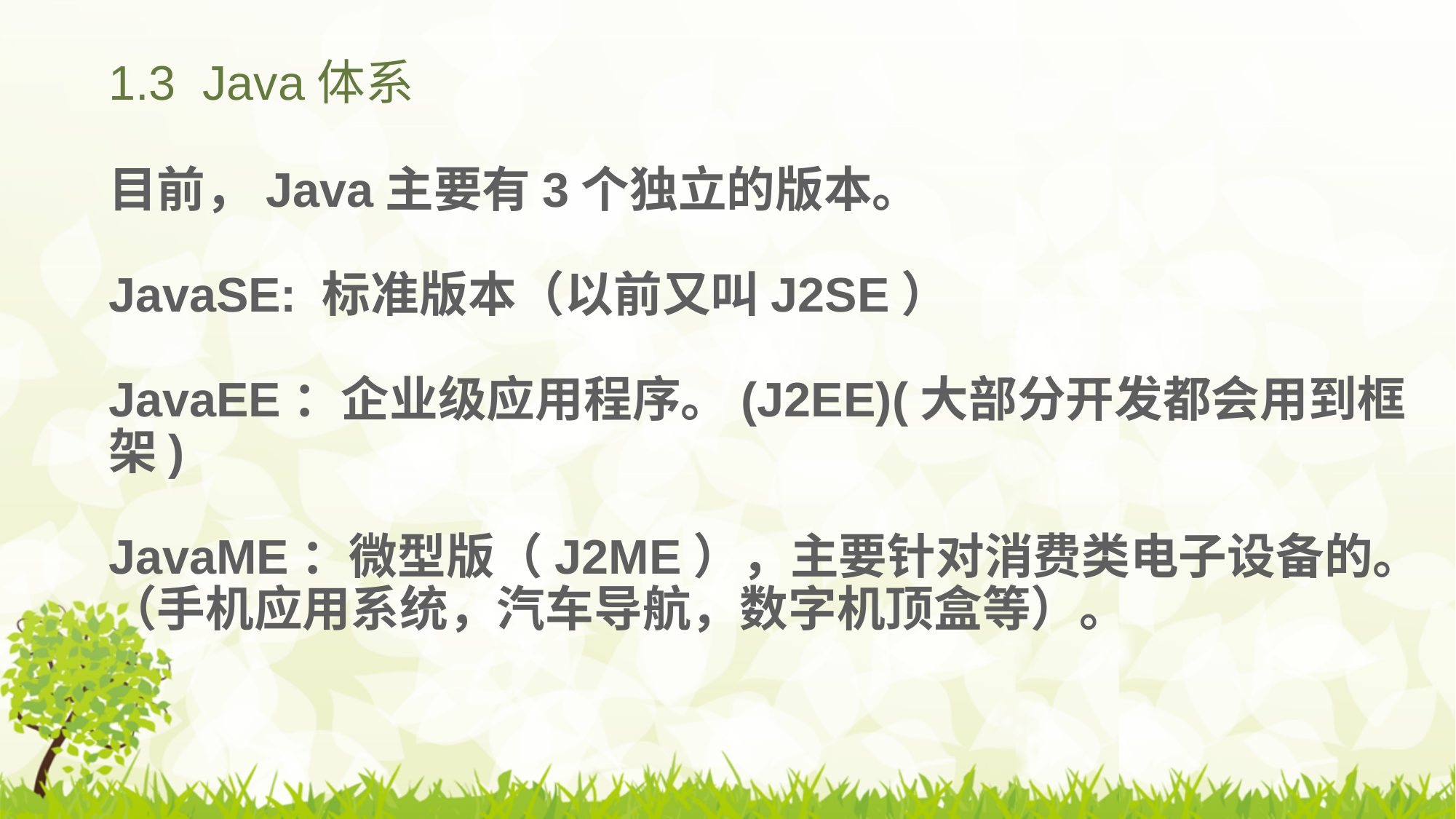

1.3  Java体系
目前，Java主要有3个独立的版本。
JavaSE: 标准版本（以前又叫J2SE）
JavaEE：企业级应用程序。(J2EE)(大部分开发都会用到框架)
JavaME：微型版（J2ME），主要针对消费类电子设备的。（手机应用系统，汽车导航，数字机顶盒等）。